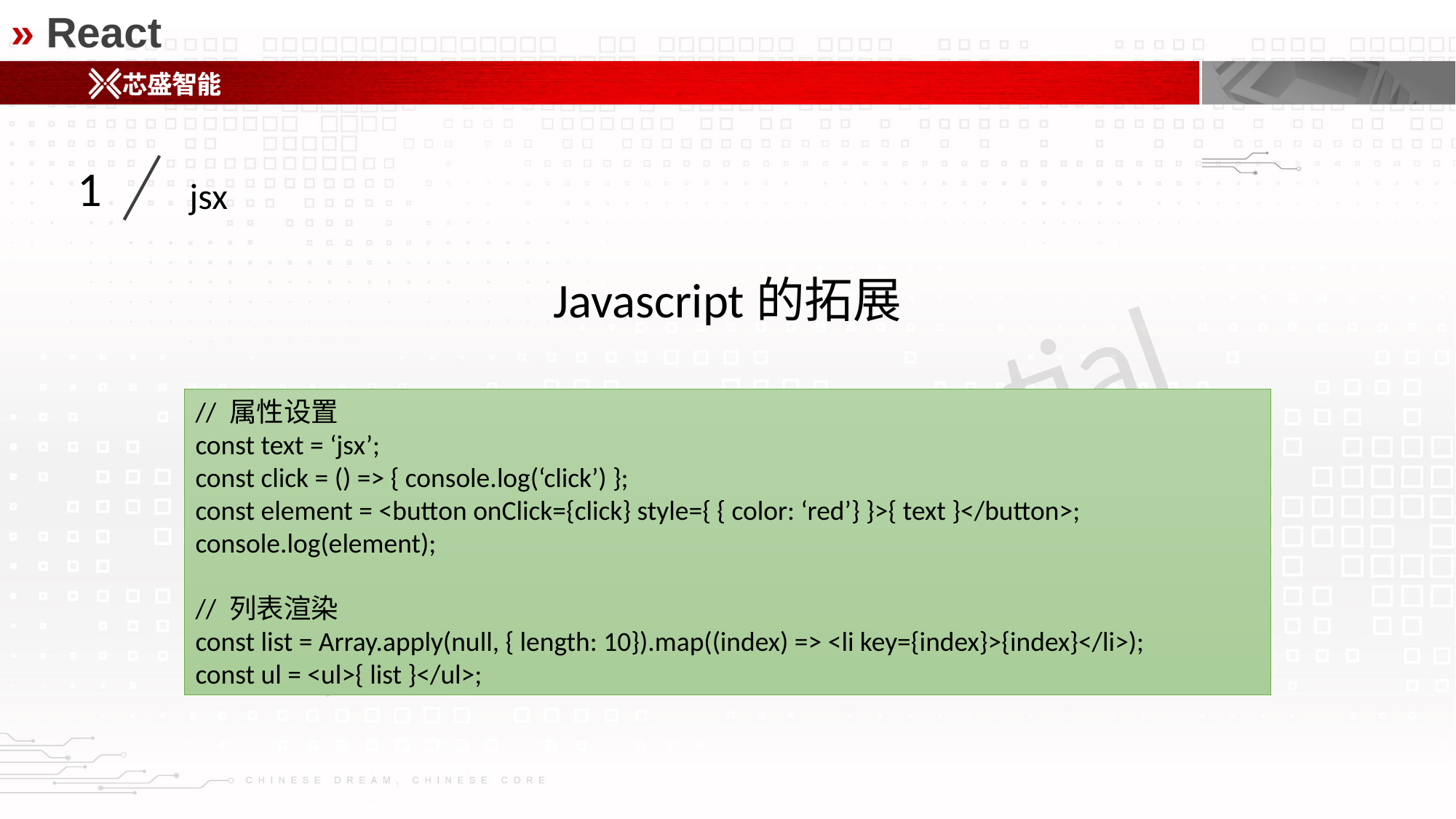

» React
1
jsx
Javascript的拓展
// 属性设置
const text = ‘jsx’;
const click = () => { console.log(‘click’) };
const element = <button onClick={click} style={ { color: ‘red’} }>{ text }</button>;
console.log(element);

// 列表渲染
const list = Array.apply(null, { length: 10}).map((index) => <li key={index}>{index}</li>);
const ul = <ul>{ list }</ul>;